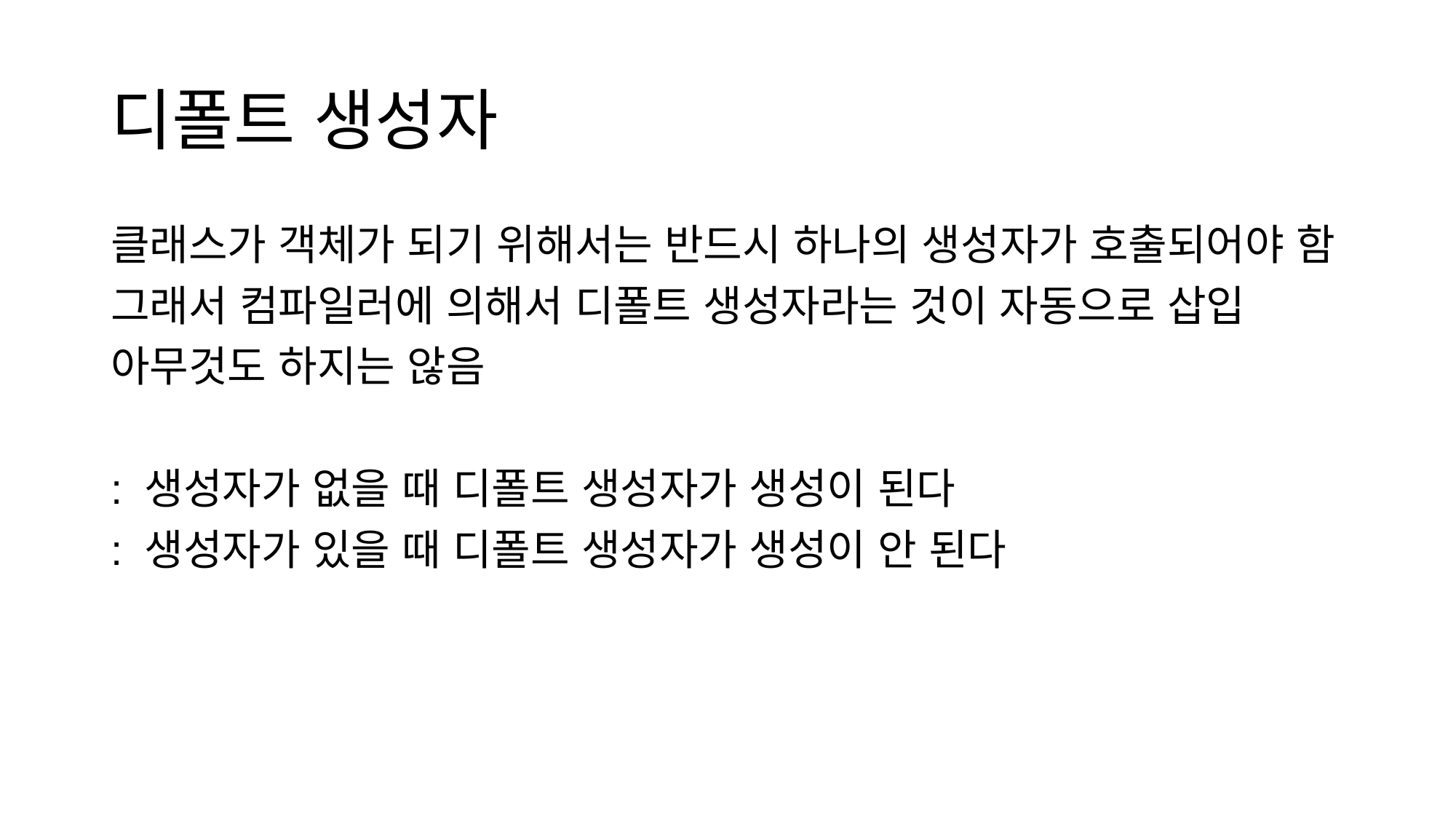

# 디폴트 생성자
클래스가 객체가 되기 위해서는 반드시 하나의 생성자가 호출되어야 함
그래서 컴파일러에 의해서 디폴트 생성자라는 것이 자동으로 삽입
아무것도 하지는 않음

: 생성자가 없을 때 디폴트 생성자가 생성이 된다
: 생성자가 있을 때 디폴트 생성자가 생성이 안 된다